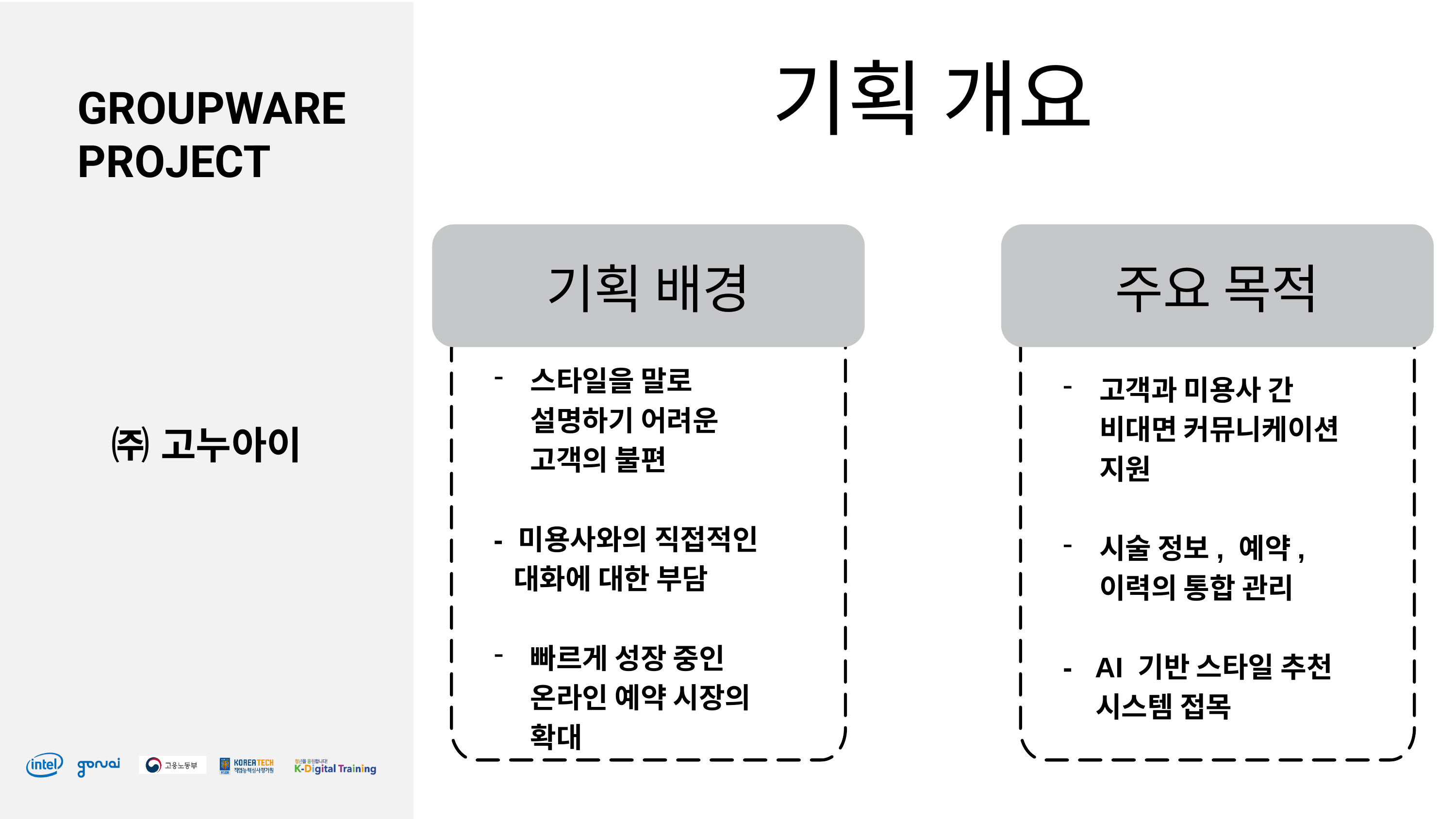

기획 개요

기획 배경
주요 목적

스타일을 말로 설명하기 어려운 고객의 불편

- 미용사와의 직접적인
  대화에 대한 부담

빠르게 성장 중인 온라인 예약 시장의 확대

고객과 미용사 간 비대면 커뮤니케이션 지원

시술 정보, 예약, 이력의 통합 관리

-   AI 기반 스타일 추천
    시스템 접목